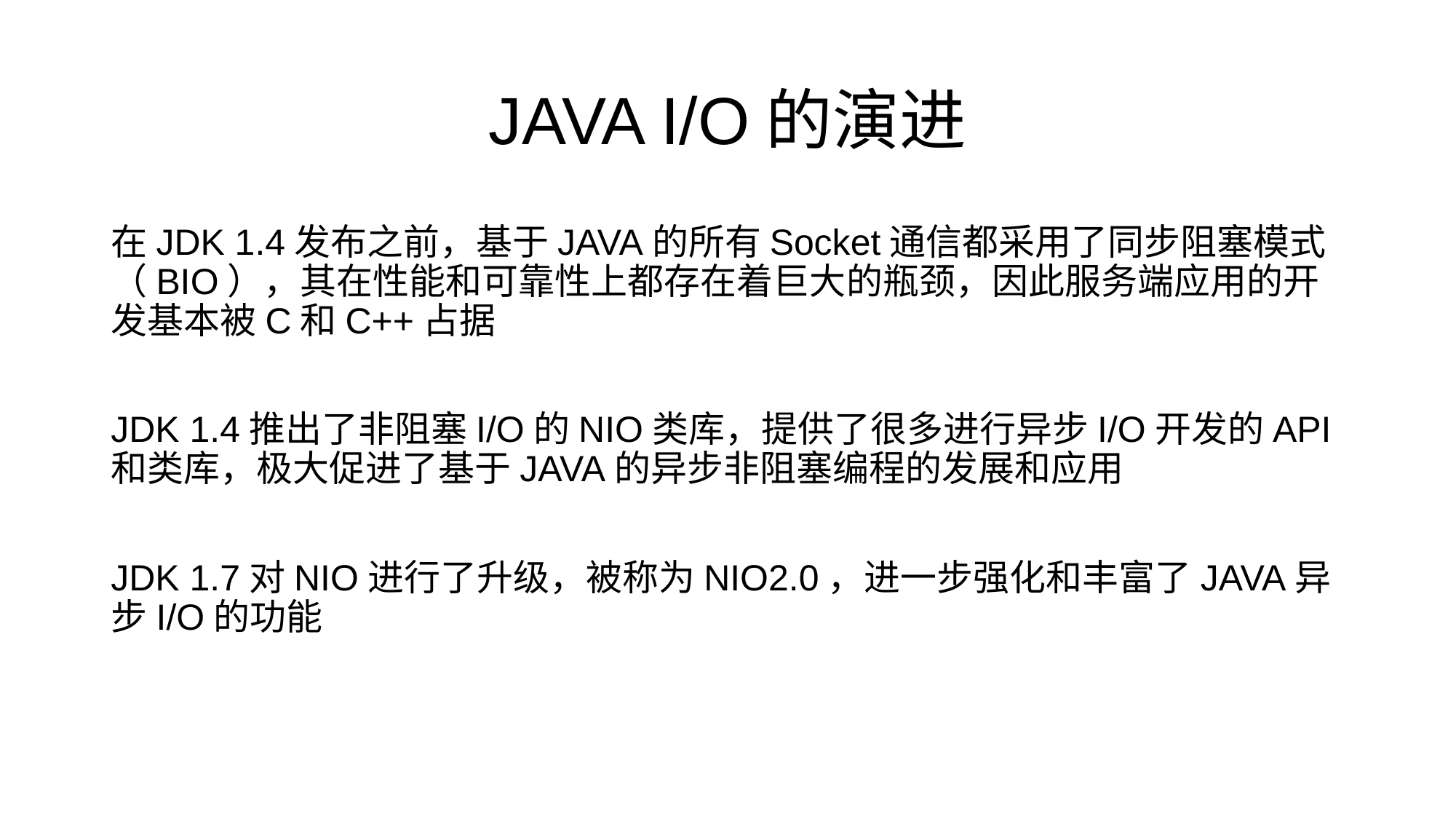

# JAVA I/O的演进
在JDK 1.4发布之前，基于JAVA的所有Socket通信都采用了同步阻塞模式（BIO），其在性能和可靠性上都存在着巨大的瓶颈，因此服务端应用的开发基本被C和C++占据

JDK 1.4推出了非阻塞I/O的NIO类库，提供了很多进行异步I/O开发的API和类库，极大促进了基于JAVA的异步非阻塞编程的发展和应用

JDK 1.7对NIO进行了升级，被称为NIO2.0，进一步强化和丰富了JAVA异步I/O的功能